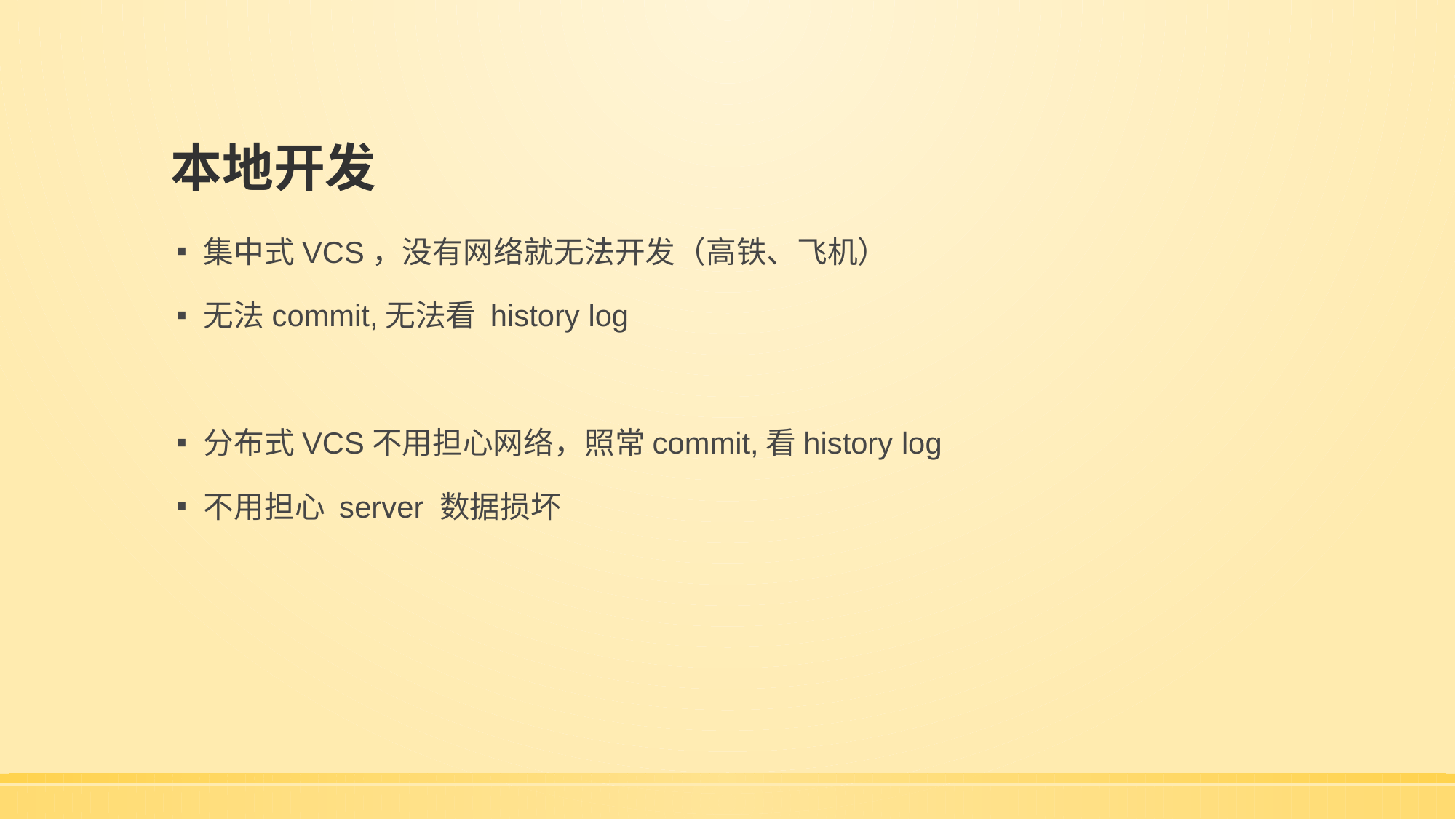

# 本地开发
集中式VCS，没有网络就无法开发（高铁、飞机）
无法commit,无法看 history log

分布式VCS不用担心网络，照常commit,看history log
不用担心 server 数据损坏